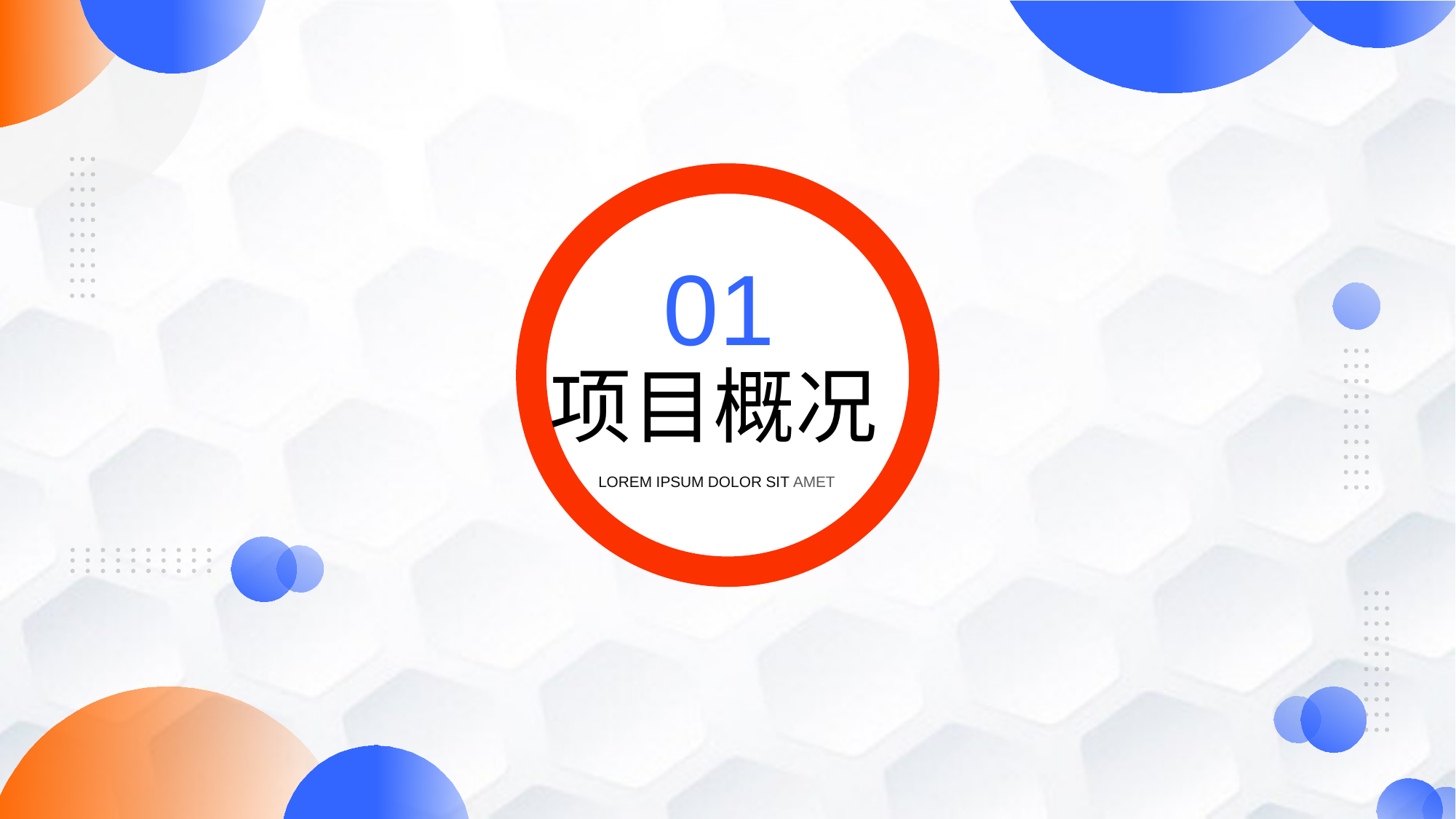

01

项目概况
LOREM IPSUM DOLOR SIT AMET